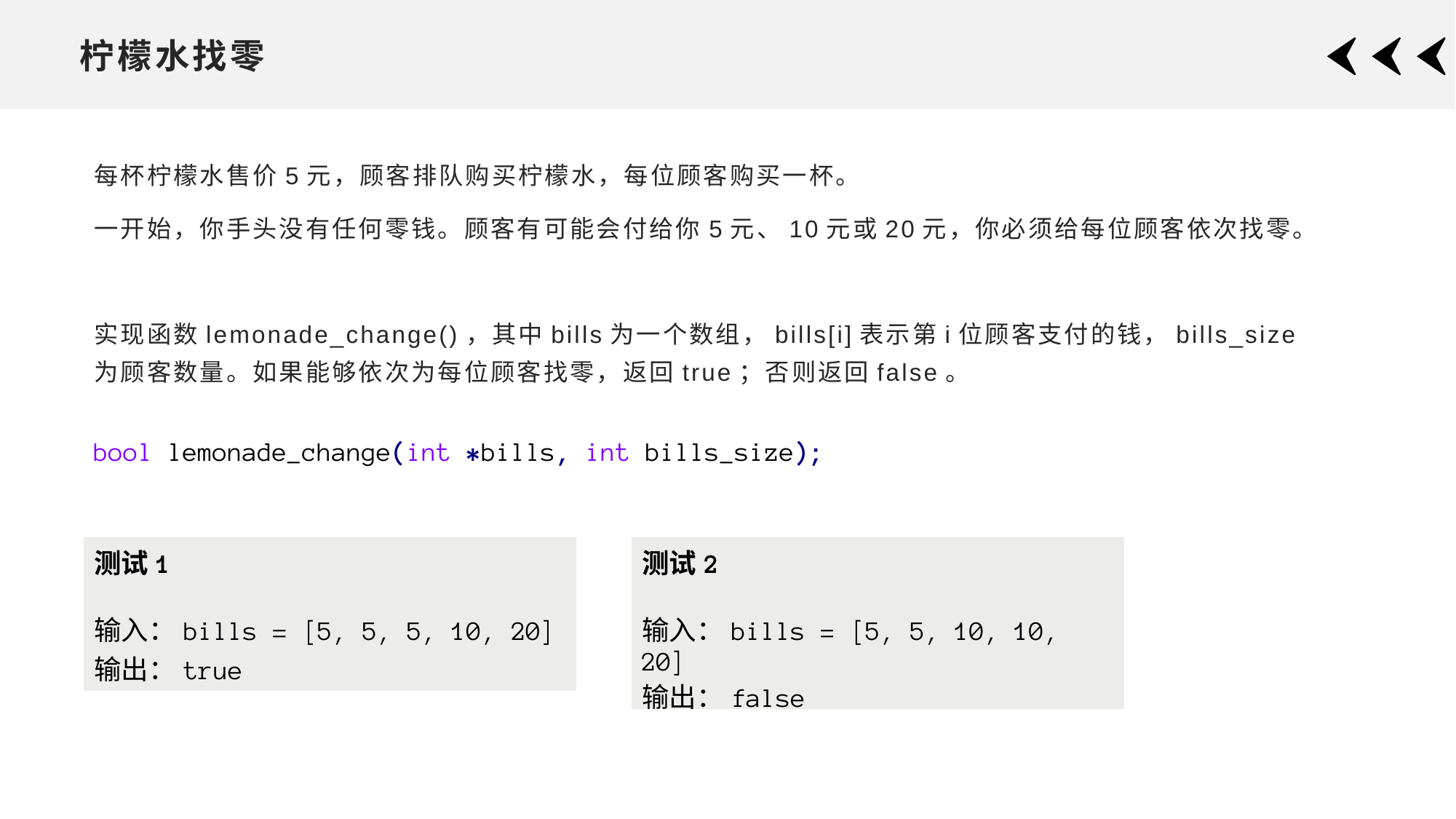

# 柠檬水找零
每杯柠檬水售价5元，顾客排队购买柠檬水，每位顾客购买一杯。
一开始，你手头没有任何零钱。顾客有可能会付给你5元、10元或20元，你必须给每位顾客依次找零。

实现函数lemonade_change()，其中bills为一个数组，bills[i]表示第i位顾客支付的钱，bills_size为顾客数量。如果能够依次为每位顾客找零，返回true；否则返回false。
bool lemonade_change(int *bills, int bills_size);
| 测试1 输入：bills = [5, 5, 5, 10, 20] 输出：true |
| --- |
| 测试2 输入：bills = [5, 5, 10, 10, 20] 输出：false |
| --- |